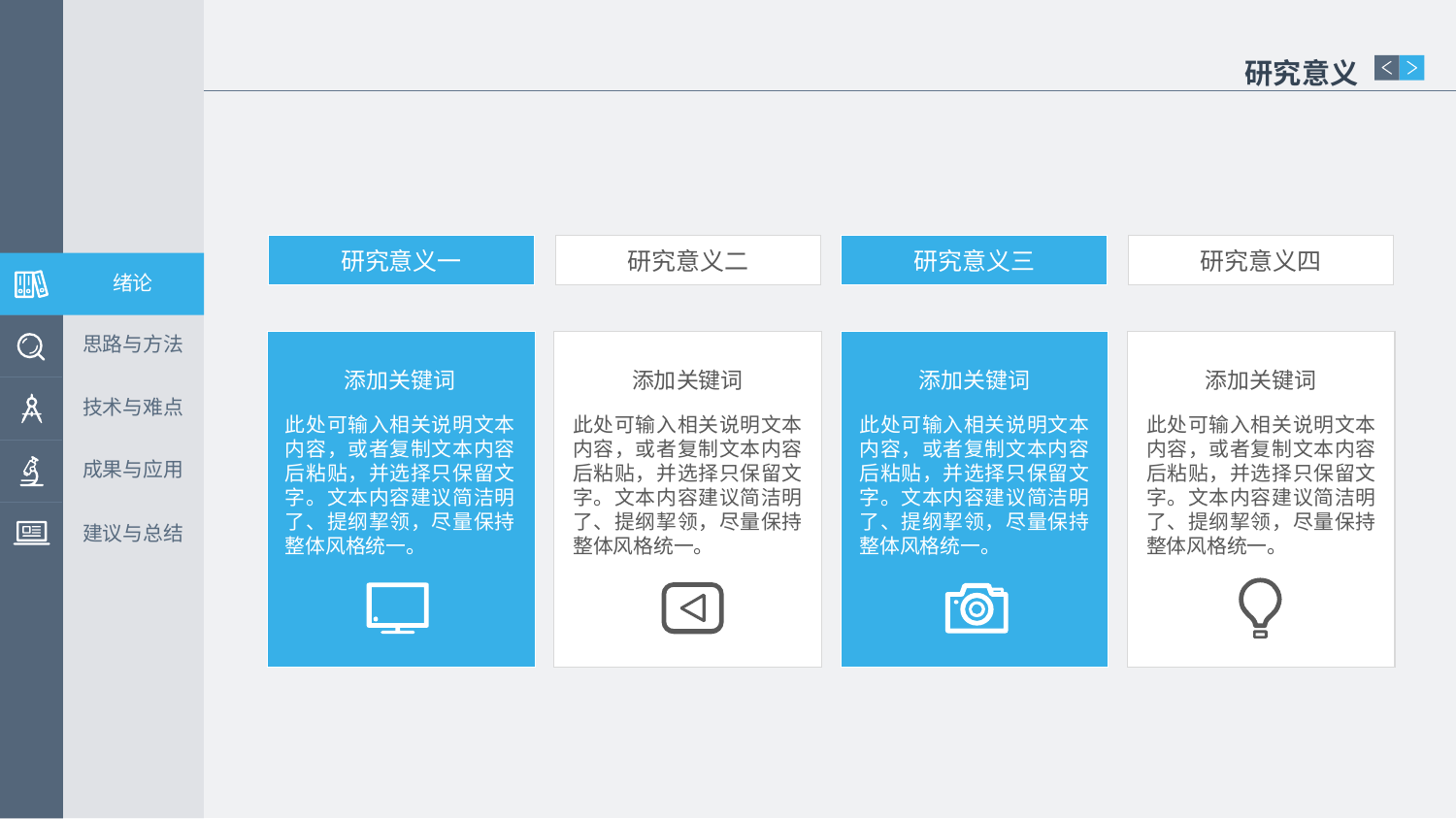

研究意义

研究意义一
研究意义二
研究意义三
研究意义四

绪论

思路与方法

添加关键词

此处可输入相关说明文本内容，或者复制文本内容后粘贴，并选择只保留文字。文本内容建议简洁明了、提纲挈领，尽量保持整体风格统一。
添加关键词

此处可输入相关说明文本内容，或者复制文本内容后粘贴，并选择只保留文字。文本内容建议简洁明了、提纲挈领，尽量保持整体风格统一。
添加关键词

此处可输入相关说明文本内容，或者复制文本内容后粘贴，并选择只保留文字。文本内容建议简洁明了、提纲挈领，尽量保持整体风格统一。
添加关键词

此处可输入相关说明文本内容，或者复制文本内容后粘贴，并选择只保留文字。文本内容建议简洁明了、提纲挈领，尽量保持整体风格统一。
技术与难点

成果与应用

建议与总结